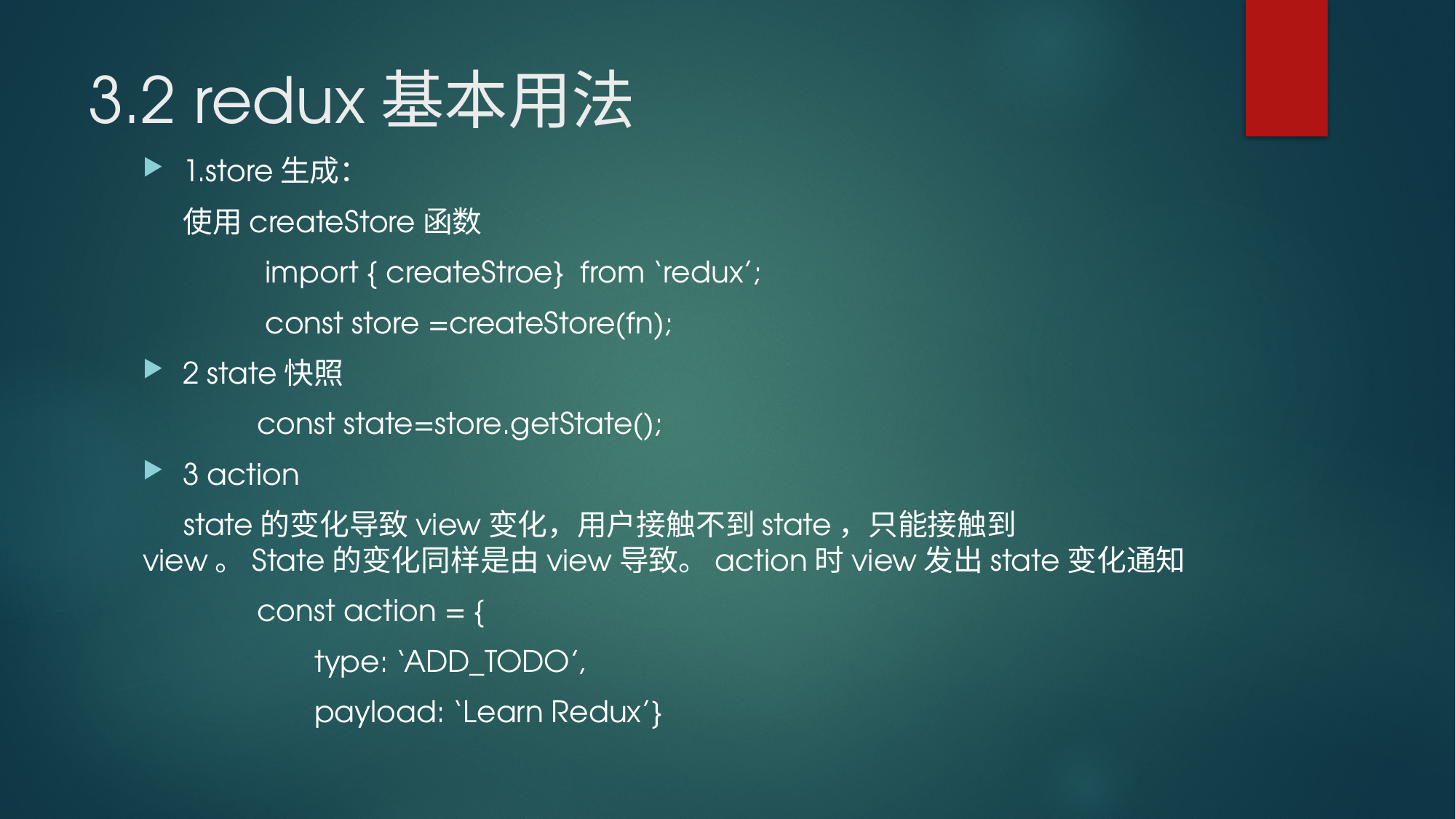

# 3.2 redux基本用法
1.store生成：
     使用createStore函数
               import { createStroe}  from ‘redux’;
               const store =createStore(fn);
2 state快照
              const state=store.getState();
3 action
     state的变化导致view变化，用户接触不到state，只能接触到view。State的变化同样是由view导致。action时view发出state变化通知
              const action = {
                     type: ‘ADD_TODO’,
                     payload: ‘Learn Redux’}